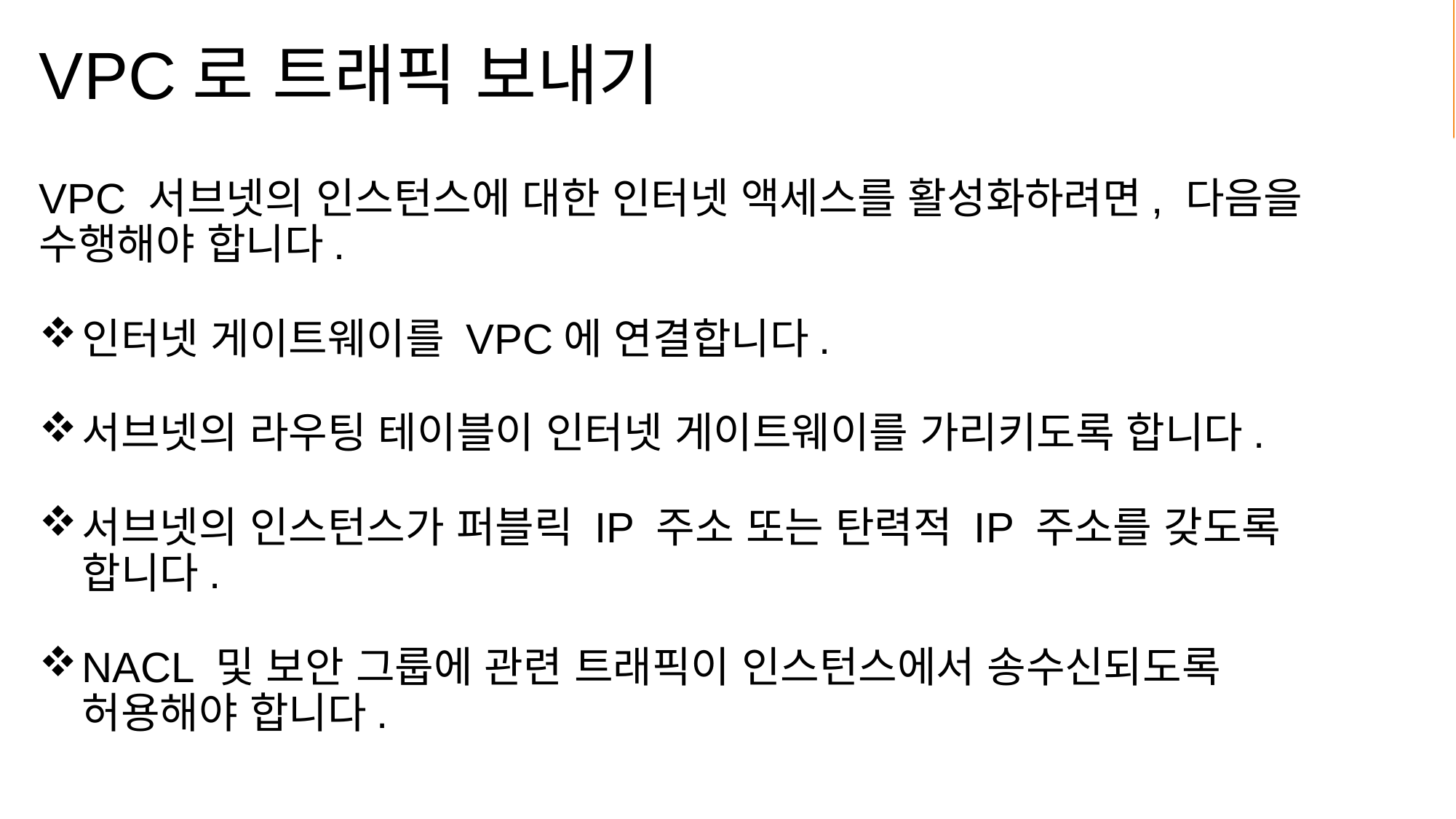

# VPC로 트래픽 보내기
VPC 서브넷의 인스턴스에 대한 인터넷 액세스를 활성화하려면, 다음을 수행해야 합니다.
인터넷 게이트웨이를 VPC에 연결합니다.
서브넷의 라우팅 테이블이 인터넷 게이트웨이를 가리키도록 합니다.
서브넷의 인스턴스가 퍼블릭 IP 주소 또는 탄력적 IP 주소를 갖도록 합니다.
NACL 및 보안 그룹에 관련 트래픽이 인스턴스에서 송수신되도록 허용해야 합니다.